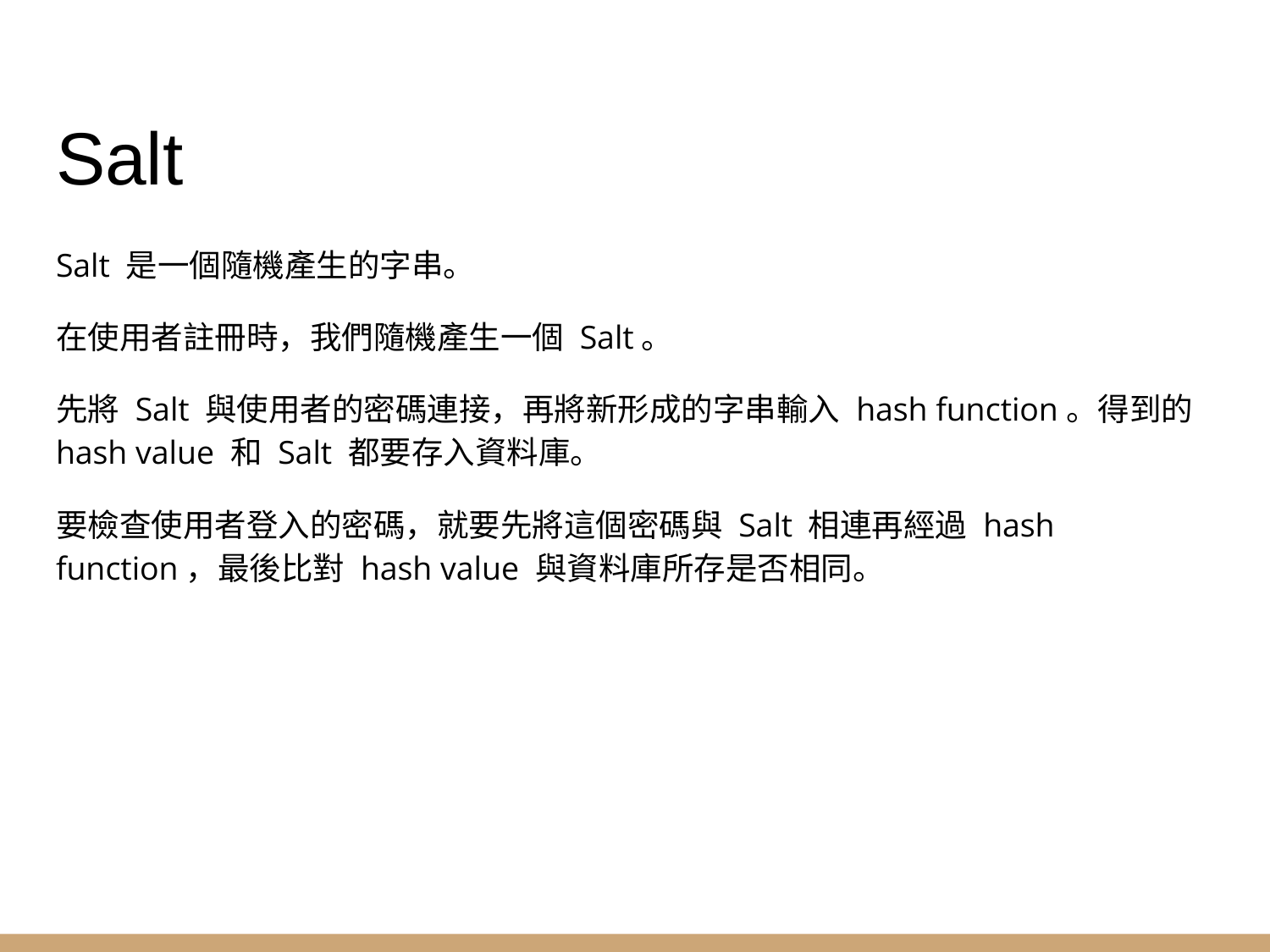

# Salt
Salt 是一個隨機產生的字串。
在使用者註冊時，我們隨機產生一個 Salt。
先將 Salt 與使用者的密碼連接，再將新形成的字串輸入 hash function。得到的 hash value 和 Salt 都要存入資料庫。
要檢查使用者登入的密碼，就要先將這個密碼與 Salt 相連再經過 hash function，最後比對 hash value 與資料庫所存是否相同。